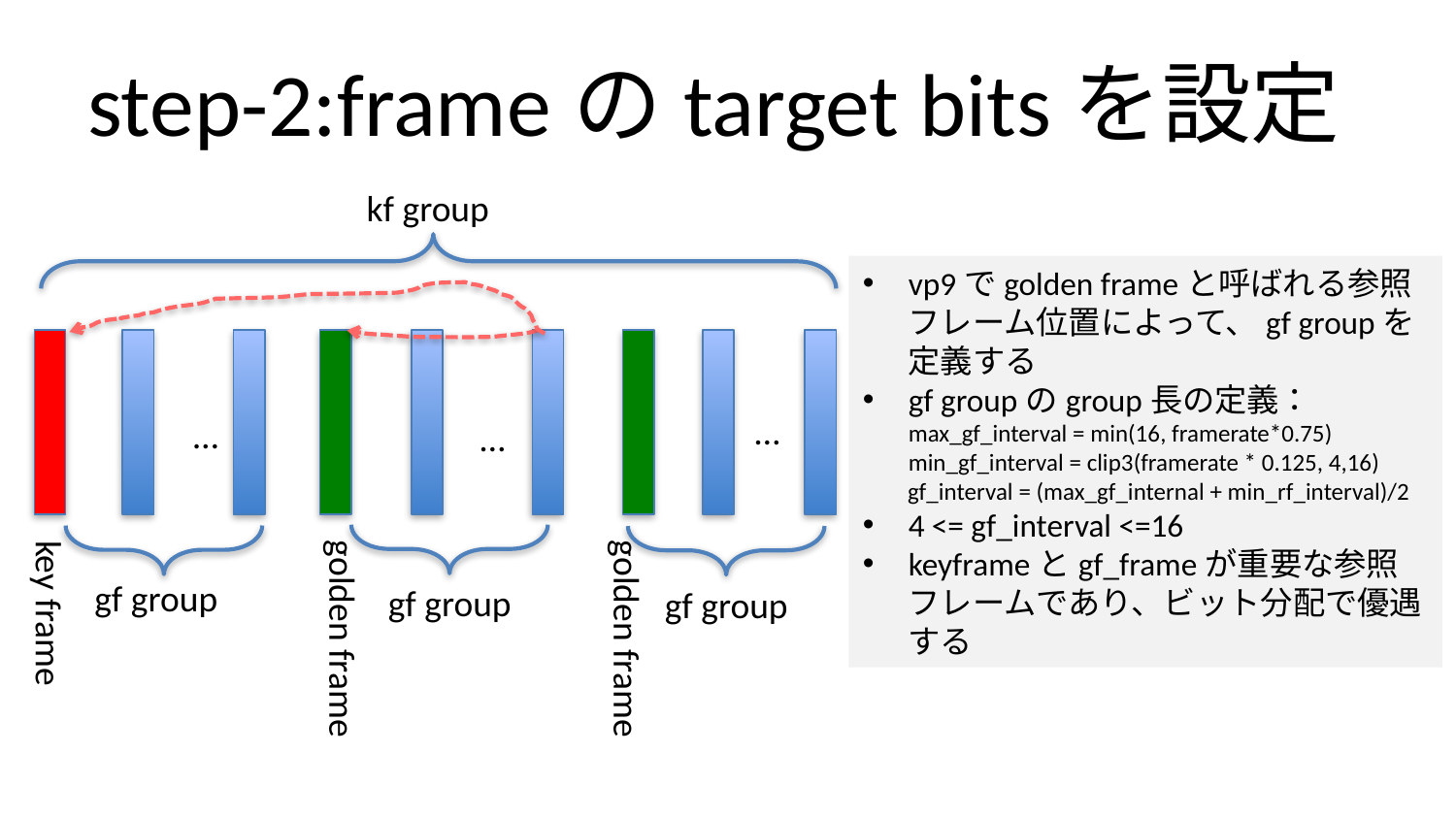

# step-2:frameのtarget bitsを設定
kf group
vp9でgolden frameと呼ばれる参照フレーム位置によって、gf groupを定義する
gf groupのgroup長の定義：max_gf_interval = min(16, framerate*0.75) min_gf_interval = clip3(framerate * 0.125, 4,16)
        gf_interval = (max_gf_internal + min_rf_interval)/2
4 <= gf_interval <=16
keyframeとgf_frameが重要な参照フレームであり、ビット分配で優遇する

…
…
…

gf group
gf group
gf group
key frame
golden frame
golden frame